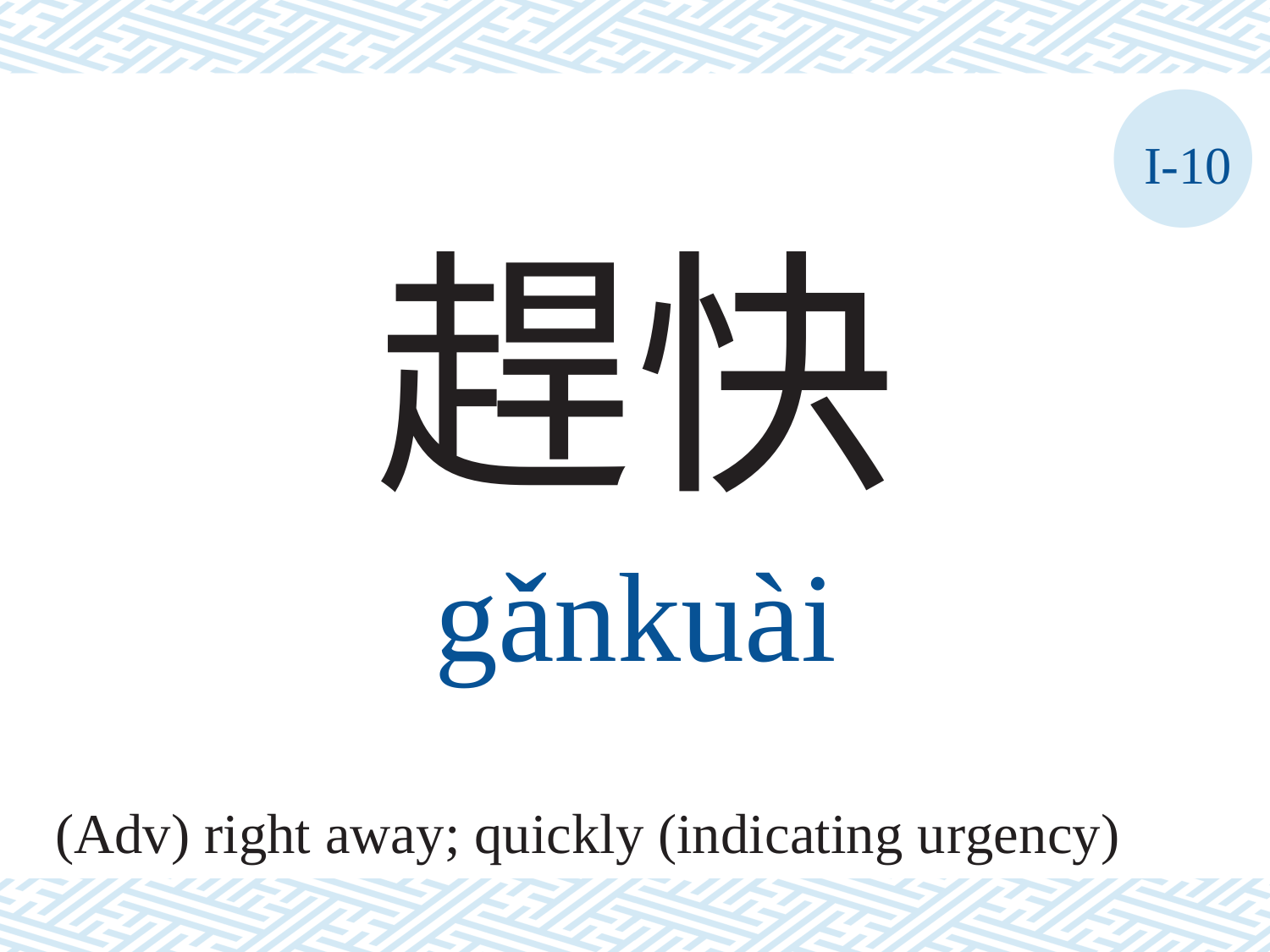

I-10
趕快
gǎnkuài
(Adv) right away; quickly (indicating urgency)